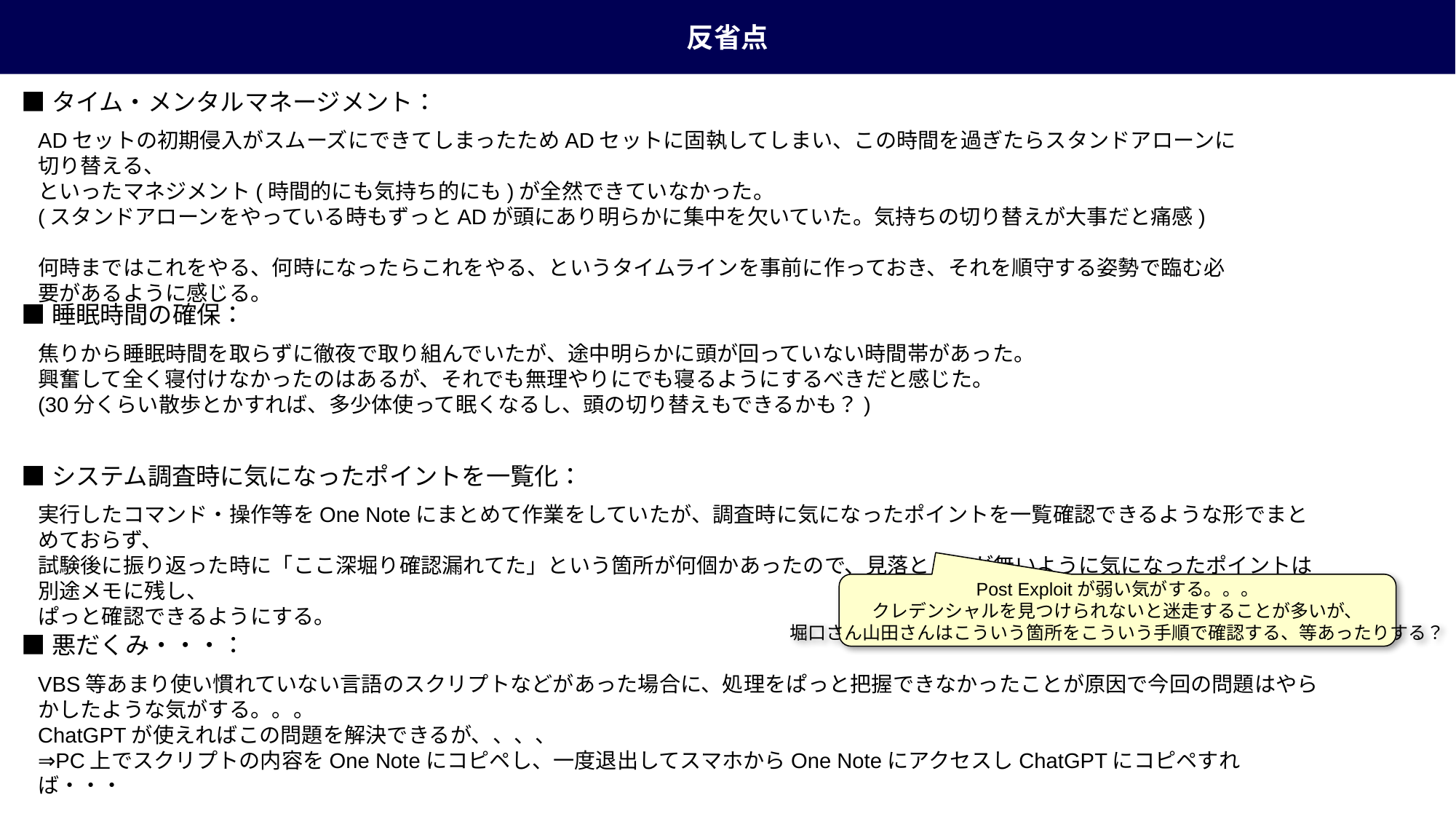

反省点
■タイム・メンタルマネージメント：
ADセットの初期侵入がスムーズにできてしまったためADセットに固執してしまい、この時間を過ぎたらスタンドアローンに切り替える、
といったマネジメント(時間的にも気持ち的にも)が全然できていなかった。
(スタンドアローンをやっている時もずっとADが頭にあり明らかに集中を欠いていた。気持ちの切り替えが大事だと痛感)

何時まではこれをやる、何時になったらこれをやる、というタイムラインを事前に作っておき、それを順守する姿勢で臨む必要があるように感じる。
■睡眠時間の確保：
焦りから睡眠時間を取らずに徹夜で取り組んでいたが、途中明らかに頭が回っていない時間帯があった。
興奮して全く寝付けなかったのはあるが、それでも無理やりにでも寝るようにするべきだと感じた。
(30分くらい散歩とかすれば、多少体使って眠くなるし、頭の切り替えもできるかも？)
■システム調査時に気になったポイントを一覧化：
実行したコマンド・操作等をOne Noteにまとめて作業をしていたが、調査時に気になったポイントを一覧確認できるような形でまとめておらず、
試験後に振り返った時に「ここ深堀り確認漏れてた」という箇所が何個かあったので、見落としたが無いように気になったポイントは別途メモに残し、
ぱっと確認できるようにする。
Post Exploitが弱い気がする。。。
クレデンシャルを見つけられないと迷走することが多いが、
堀口さん山田さんはこういう箇所をこういう手順で確認する、等あったりする？
■悪だくみ・・・：
VBS等あまり使い慣れていない言語のスクリプトなどがあった場合に、処理をぱっと把握できなかったことが原因で今回の問題はやらかしたような気がする。。。
ChatGPTが使えればこの問題を解決できるが、、、、
⇒PC上でスクリプトの内容をOne Noteにコピペし、一度退出してスマホからOne NoteにアクセスしChatGPTにコピペすれば・・・